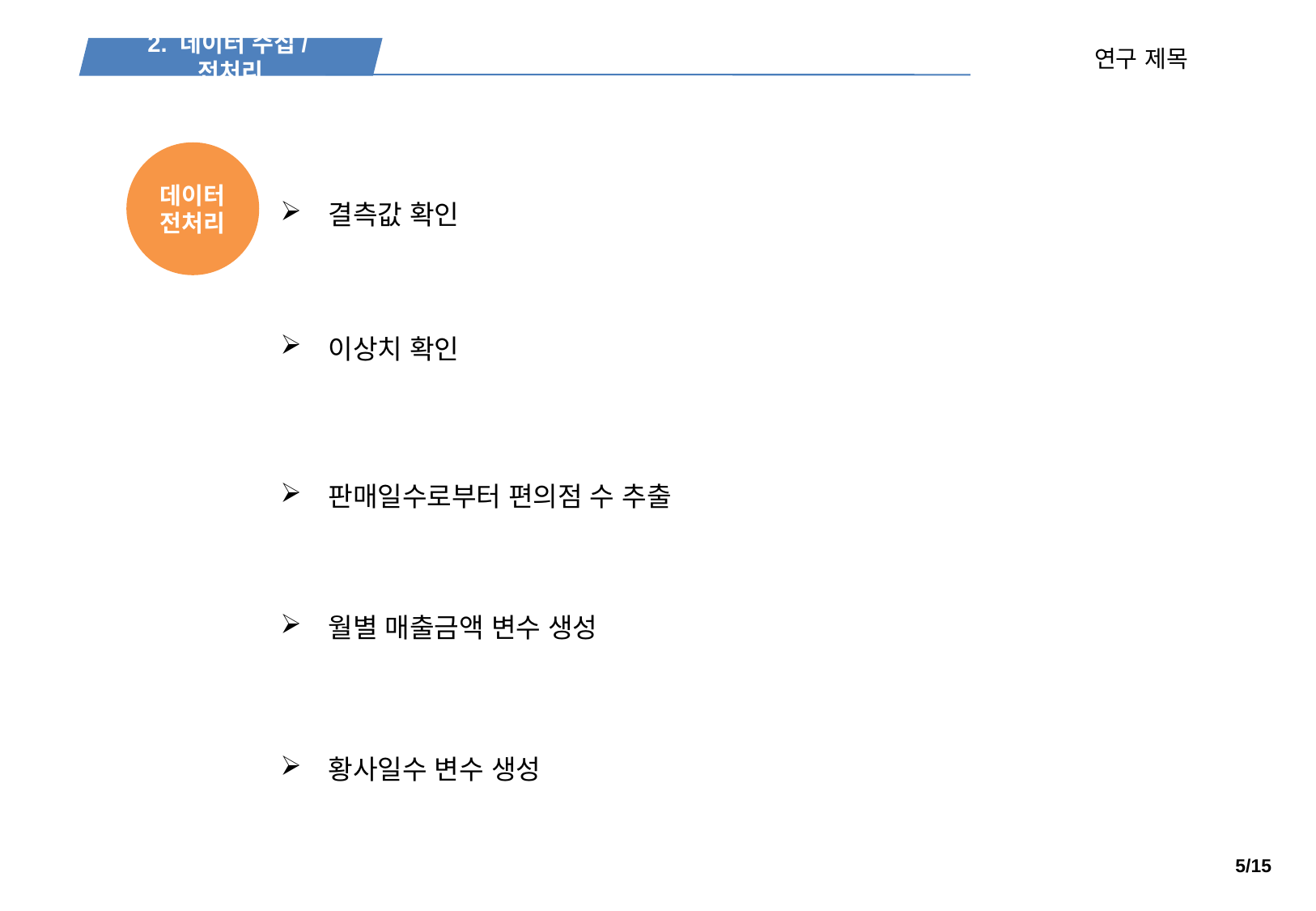

데이터 전처리
결측값 확인
이상치 확인
판매일수로부터 편의점 수 추출
월별 매출금액 변수 생성
황사일수 변수 생성